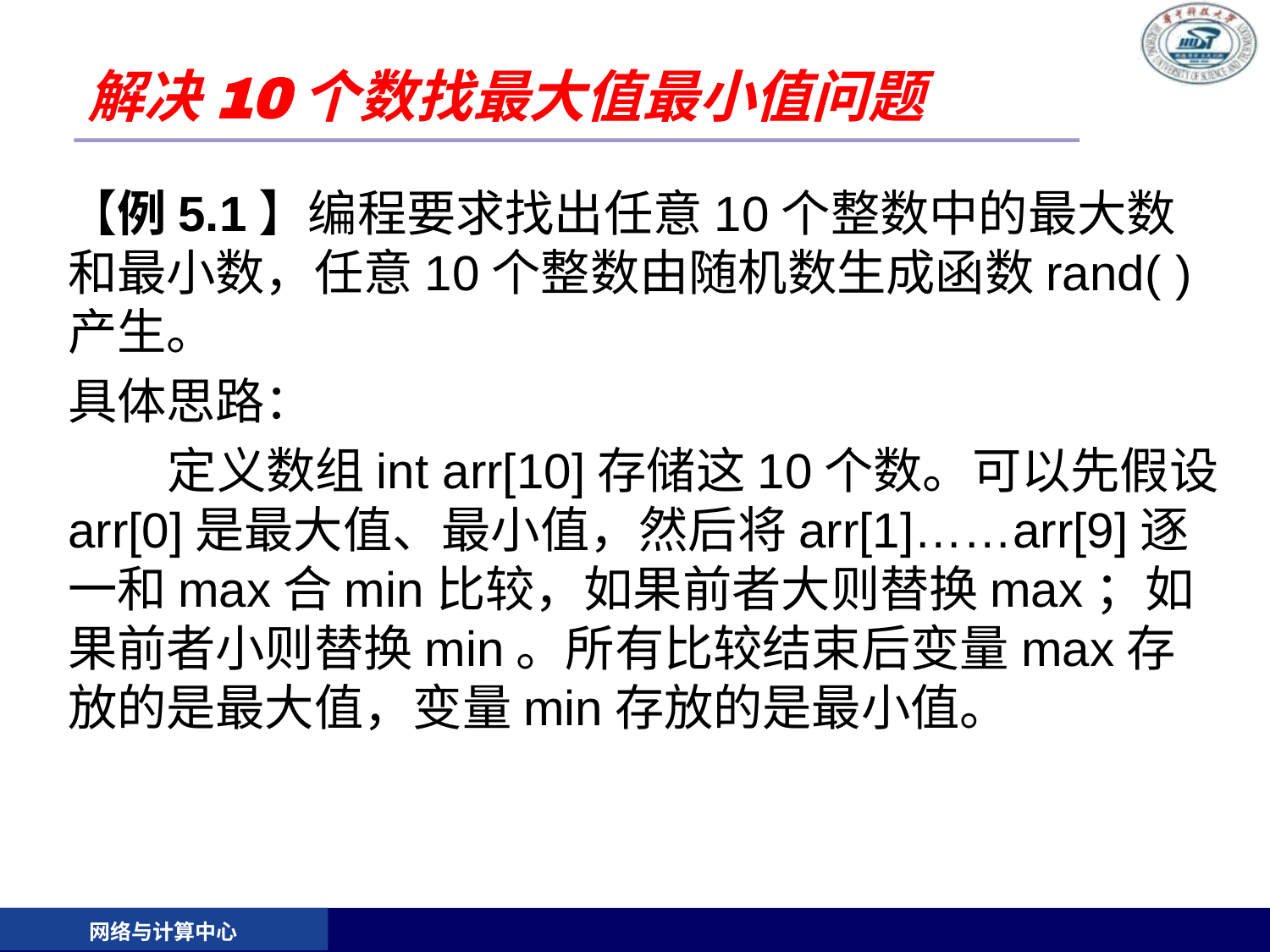

# 解决10个数找最大值最小值问题
【例5.1】编程要求找出任意10个整数中的最大数和最小数，任意10个整数由随机数生成函数rand( )产生。
具体思路：
        定义数组int arr[10]存储这10个数。可以先假设arr[0]是最大值、最小值，然后将arr[1]……arr[9]逐一和max合min比较，如果前者大则替换max；如果前者小则替换min。所有比较结束后变量max存放的是最大值，变量min存放的是最小值。
网络与计算中心